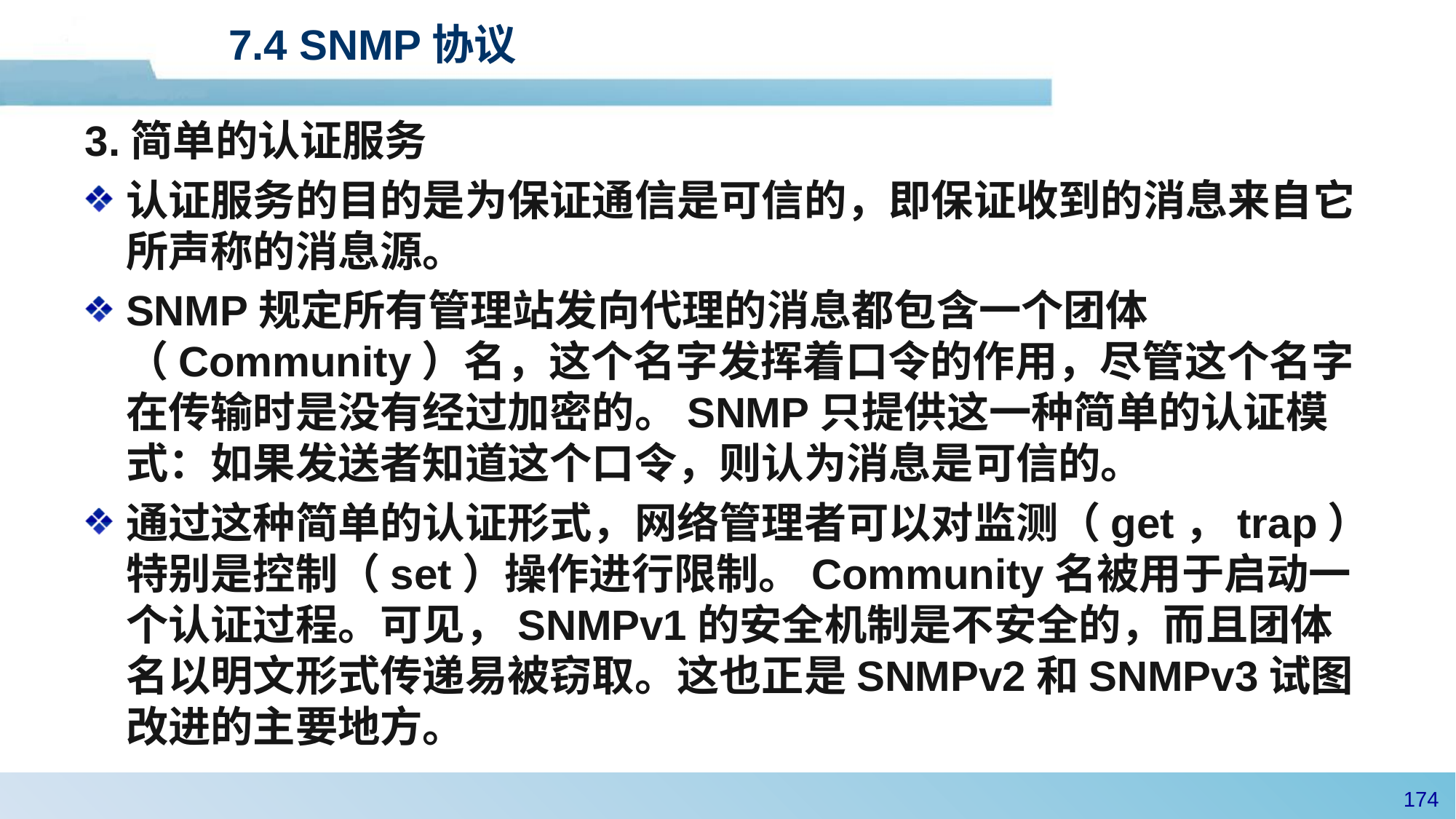

# 7.4 SNMP协议
3.简单的认证服务
认证服务的目的是为保证通信是可信的，即保证收到的消息来自它所声称的消息源。
SNMP规定所有管理站发向代理的消息都包含一个团体（Community）名，这个名字发挥着口令的作用，尽管这个名字在传输时是没有经过加密的。SNMP只提供这一种简单的认证模式：如果发送者知道这个口令，则认为消息是可信的。
通过这种简单的认证形式，网络管理者可以对监测（get，trap）特别是控制（set）操作进行限制。Community名被用于启动一个认证过程。可见，SNMPv1的安全机制是不安全的，而且团体名以明文形式传递易被窃取。这也正是SNMPv2和SNMPv3试图改进的主要地方。
174